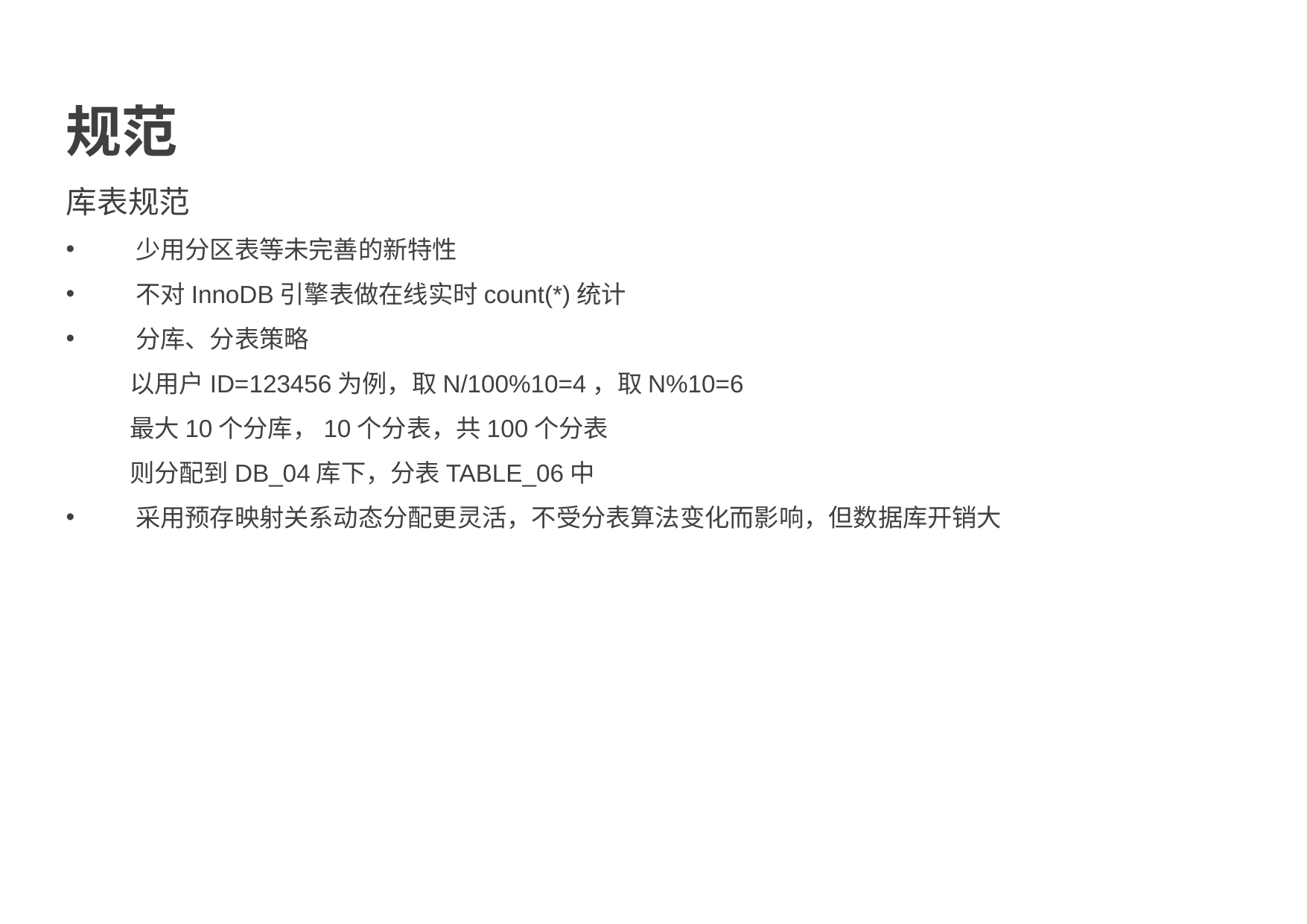

规范
库表规范
少用分区表等未完善的新特性
不对InnoDB引擎表做在线实时count(*)统计
分库、分表策略
以用户ID=123456为例，取N/100%10=4，取N%10=6
最大10个分库，10个分表，共100个分表
则分配到DB_04库下，分表TABLE_06中
采用预存映射关系动态分配更灵活，不受分表算法变化而影响，但数据库开销大